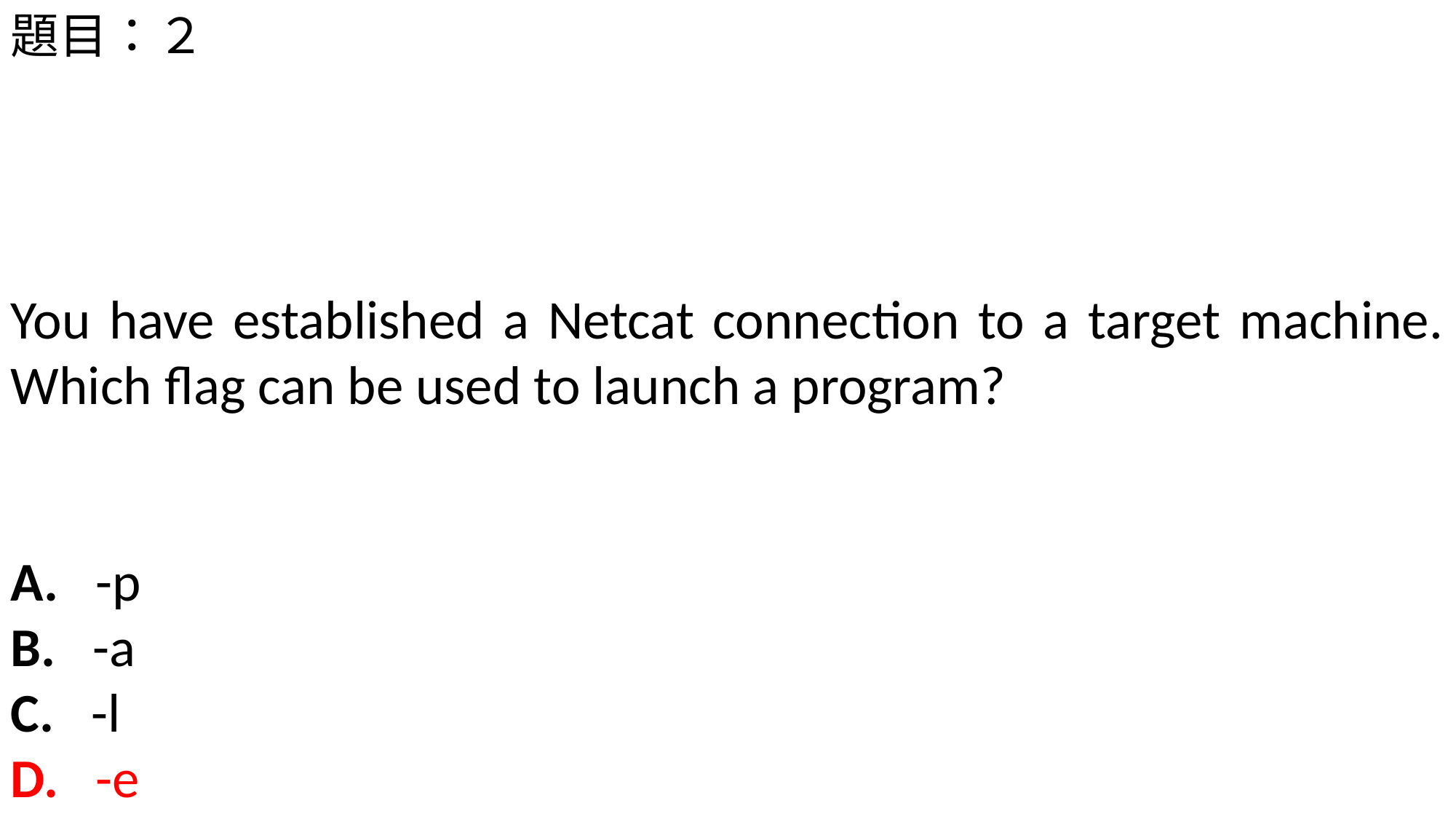

題目：２
You have established a Netcat connection to a target machine. Which flag can be used to launch a program?

A.   -p
B.   -a
C.   -l
D.   -e